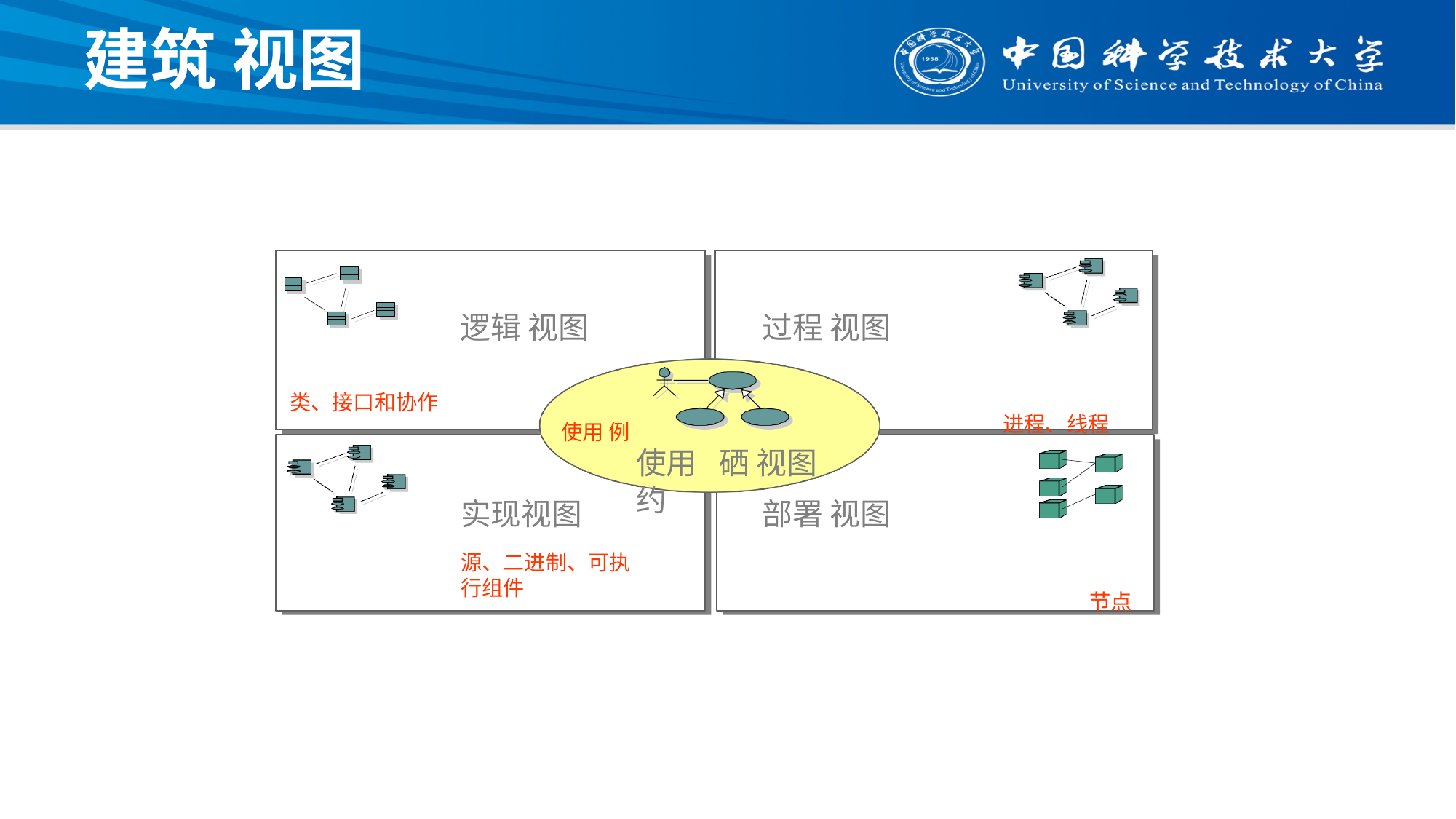

# 建筑 视图

逻辑 视图
过程 视图

类、接口和协作
进程、线程
使用 例
硒 视图
部署 视图

使用 约

实现视图
源、二进制、可执行组件

1
节点